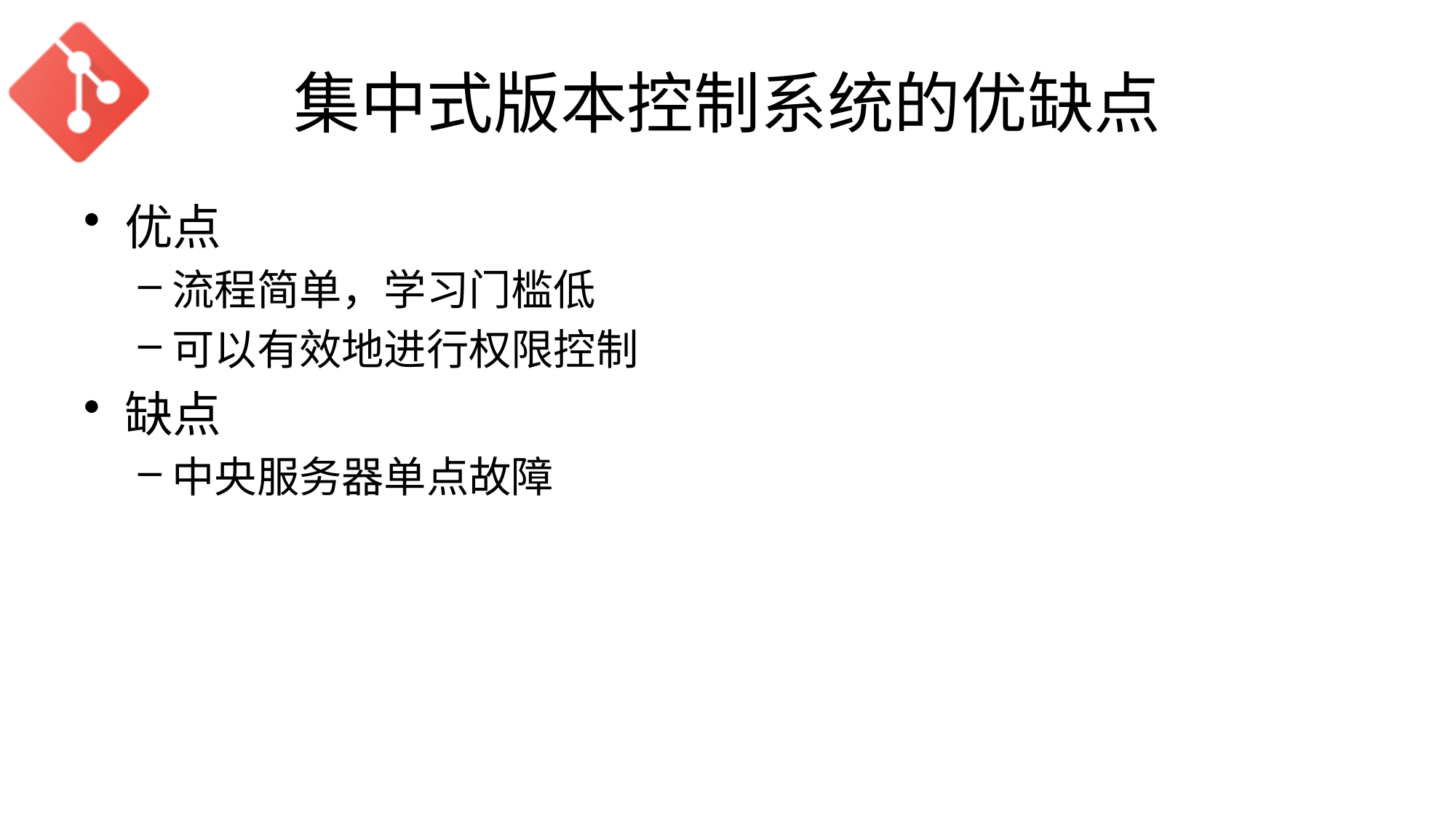

# 集中式版本控制系统的优缺点
优点
流程简单，学习门槛低
可以有效地进行权限控制
缺点
中央服务器单点故障